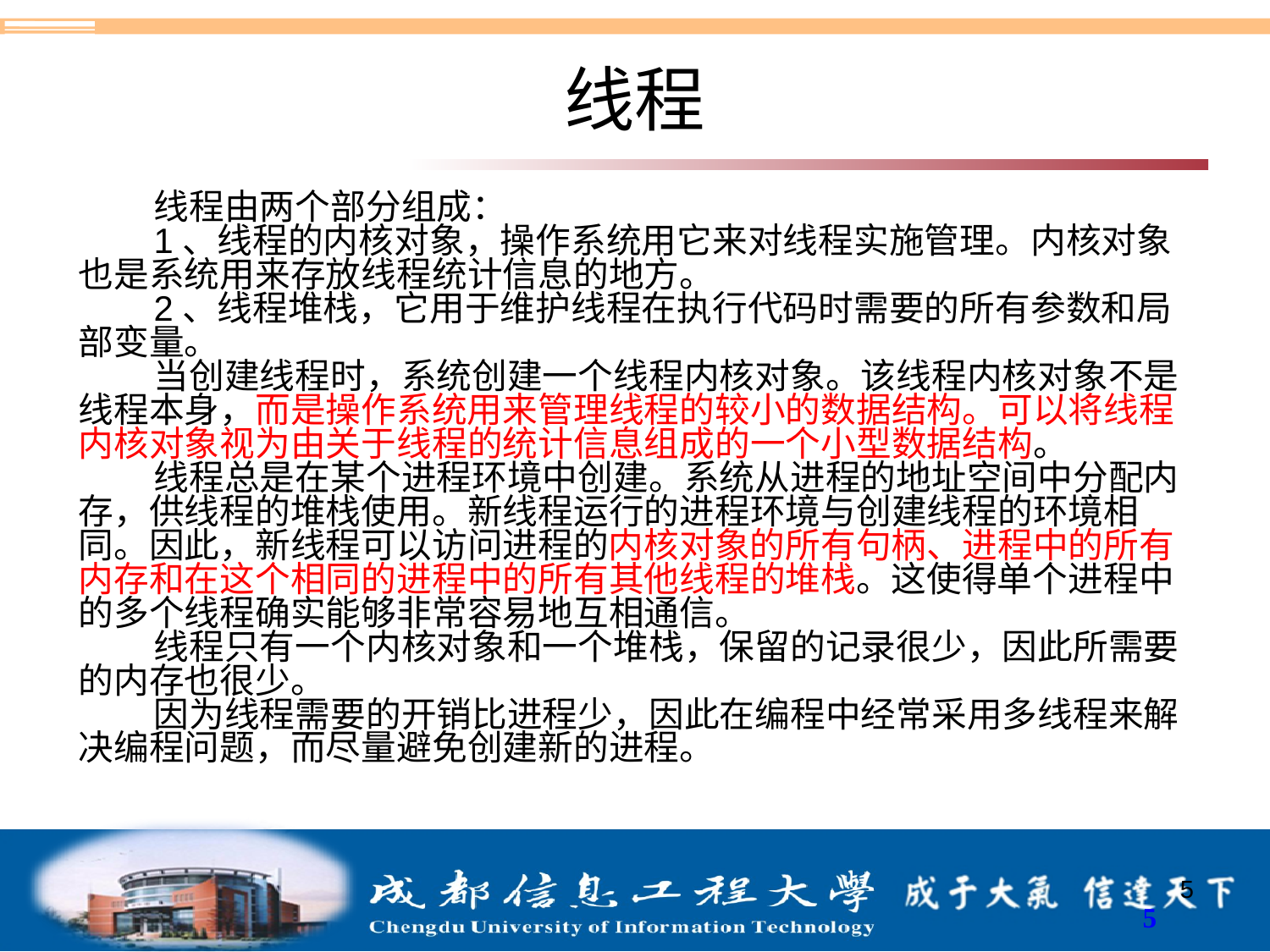

# 线程
线程由两个部分组成：
1、线程的内核对象，操作系统用它来对线程实施管理。内核对象也是系统用来存放线程统计信息的地方。
2、线程堆栈，它用于维护线程在执行代码时需要的所有参数和局部变量。
当创建线程时，系统创建一个线程内核对象。该线程内核对象不是线程本身，而是操作系统用来管理线程的较小的数据结构。可以将线程内核对象视为由关于线程的统计信息组成的一个小型数据结构。
线程总是在某个进程环境中创建。系统从进程的地址空间中分配内存，供线程的堆栈使用。新线程运行的进程环境与创建线程的环境相同。因此，新线程可以访问进程的内核对象的所有句柄、进程中的所有内存和在这个相同的进程中的所有其他线程的堆栈。这使得单个进程中的多个线程确实能够非常容易地互相通信。
线程只有一个内核对象和一个堆栈，保留的记录很少，因此所需要的内存也很少。
因为线程需要的开销比进程少，因此在编程中经常采用多线程来解决编程问题，而尽量避免创建新的进程。